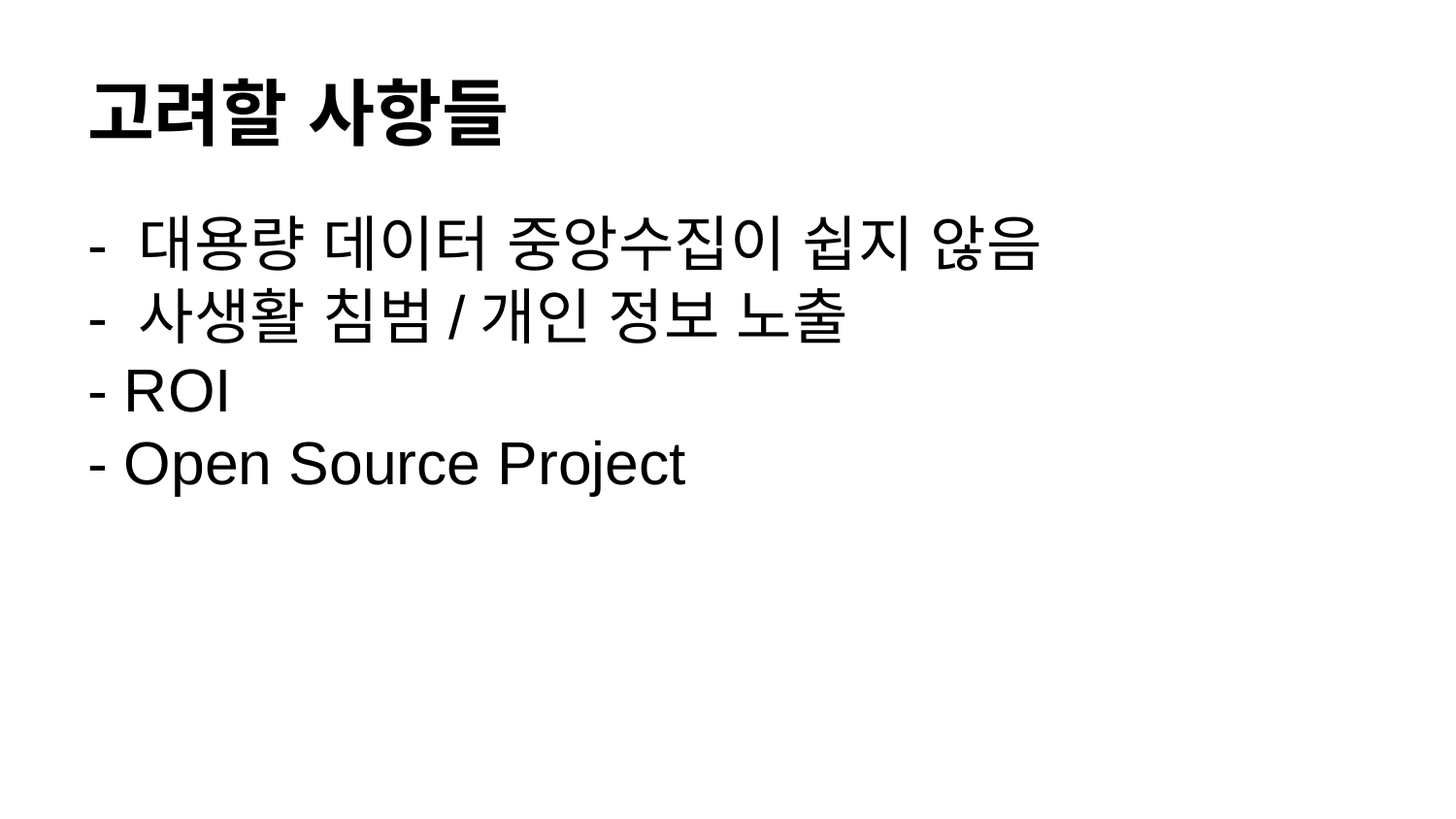

# 고려할 사항들
- 대용량 데이터 중앙수집이 쉽지 않음
- 사생활 침범/개인 정보 노출
- ROI
- Open Source Project